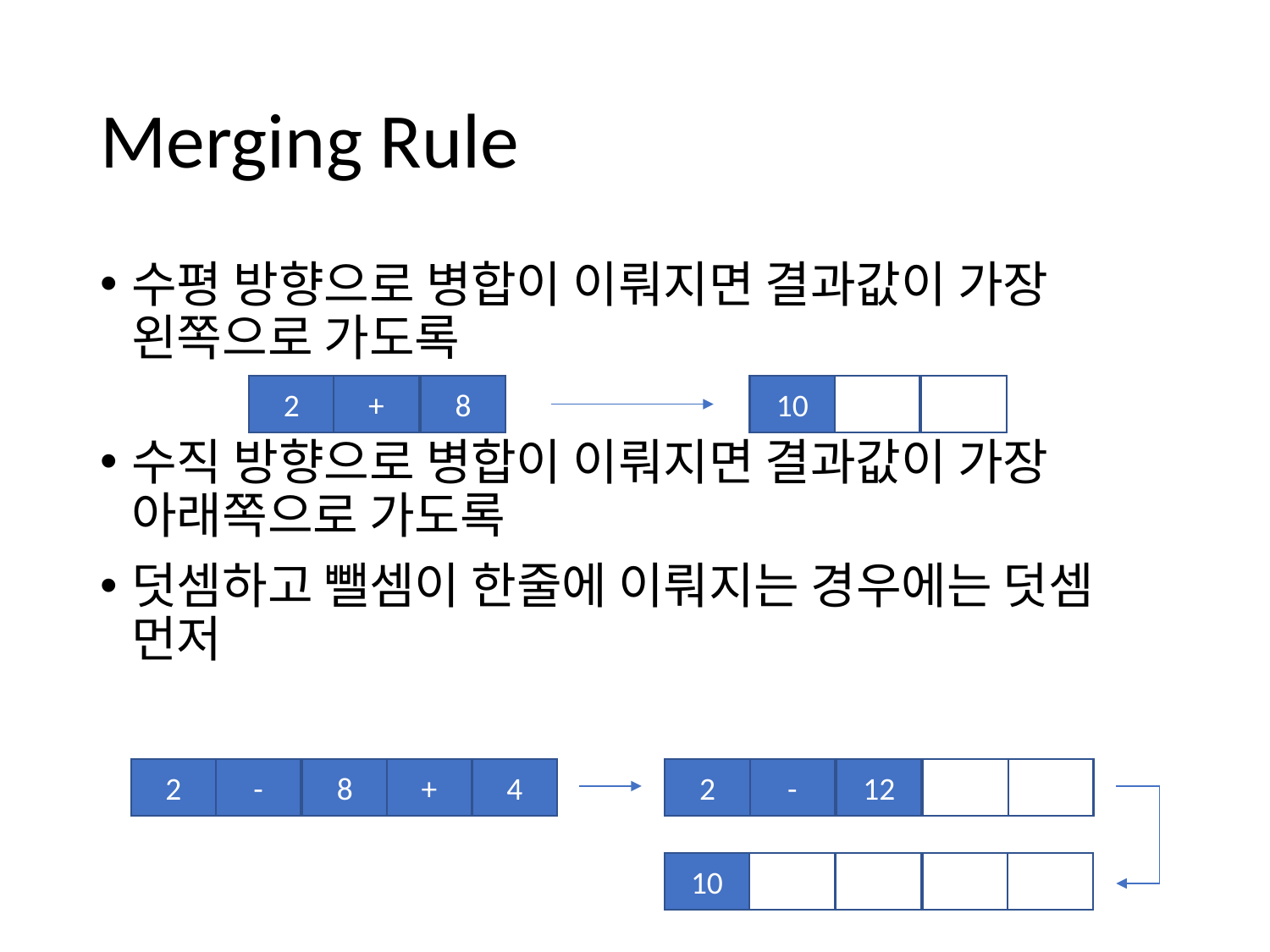

# Merging Rule
수평 방향으로 병합이 이뤄지면 결과값이 가장 왼쪽으로 가도록

수직 방향으로 병합이 이뤄지면 결과값이 가장 아래쪽으로 가도록
덧셈하고 뺄셈이 한줄에 이뤄지는 경우에는 덧셈 먼저
2
+
8
10

2
-
8
+
4
2
-
12

10